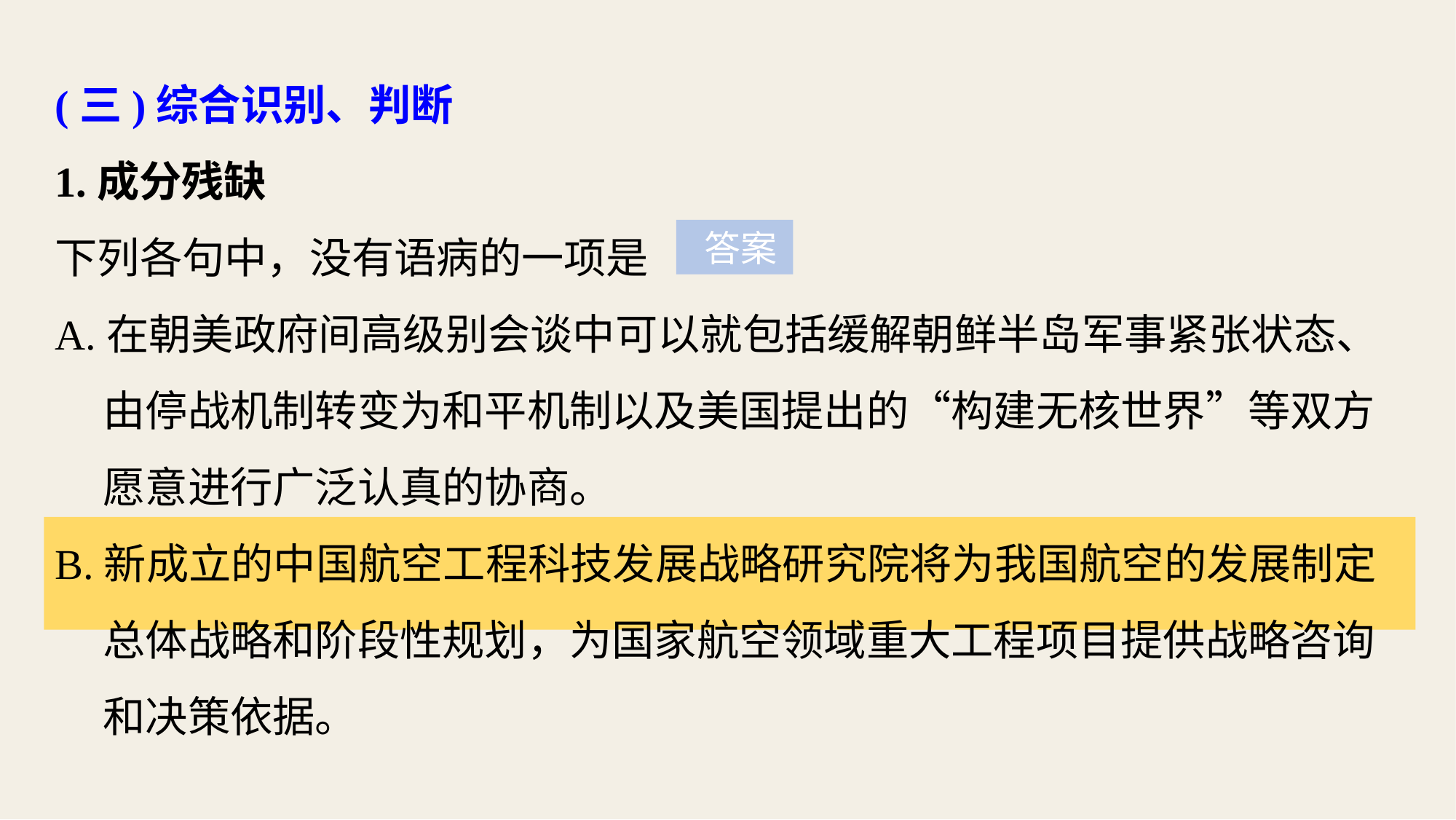

(三)综合识别、判断
1.成分残缺
下列各句中，没有语病的一项是
A.在朝美政府间高级别会谈中可以就包括缓解朝鲜半岛军事紧张状态、
    由停战机制转变为和平机制以及美国提出的“构建无核世界”等双方
    愿意进行广泛认真的协商。
B.新成立的中国航空工程科技发展战略研究院将为我国航空的发展制定
    总体战略和阶段性规划，为国家航空领域重大工程项目提供战略咨询
    和决策依据。
 答案